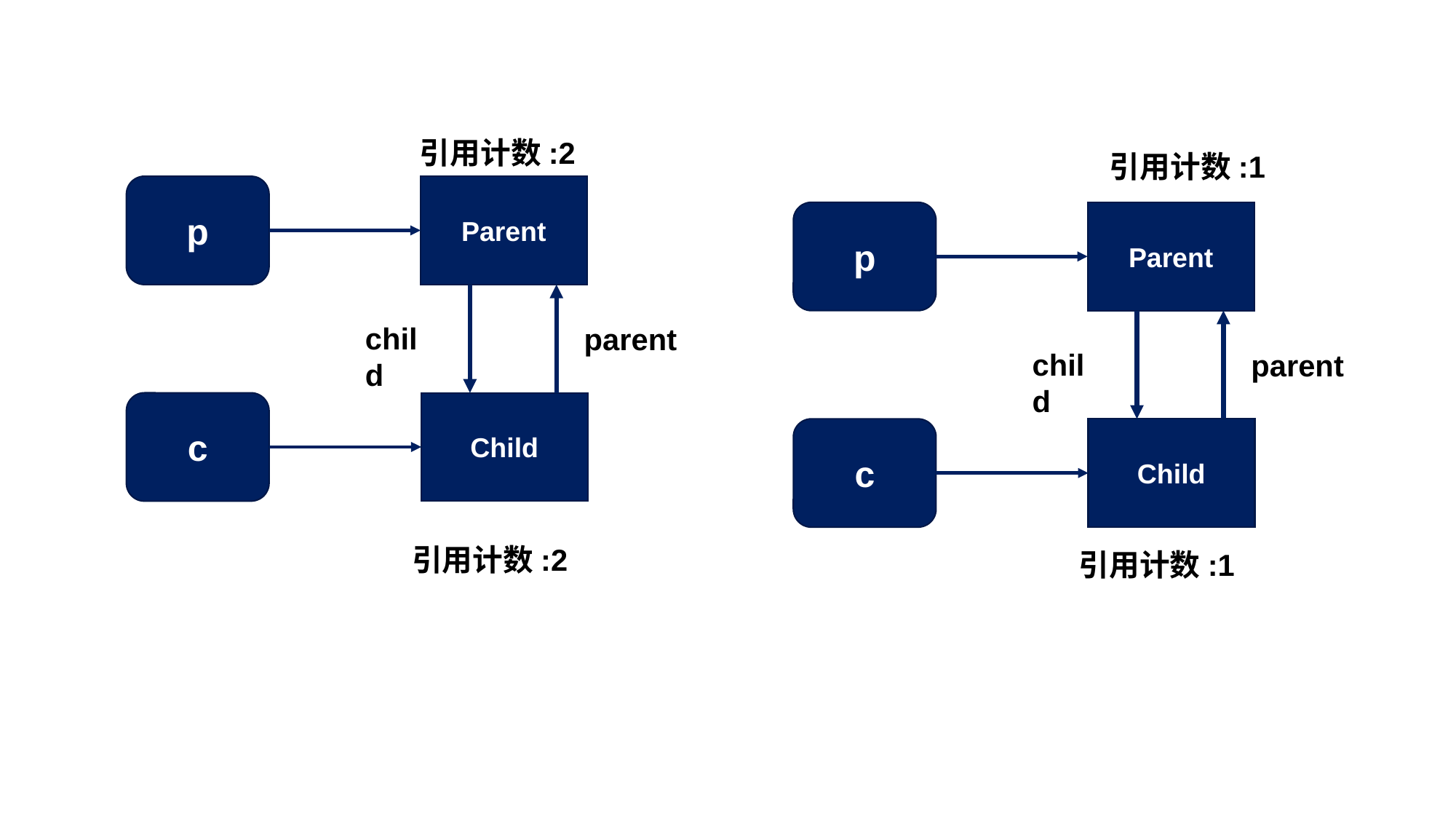

引用计数:2
引用计数:1
p
Parent
child
parent
Child
c
p
Parent
child
parent
Child
c
引用计数:2
引用计数:1
10